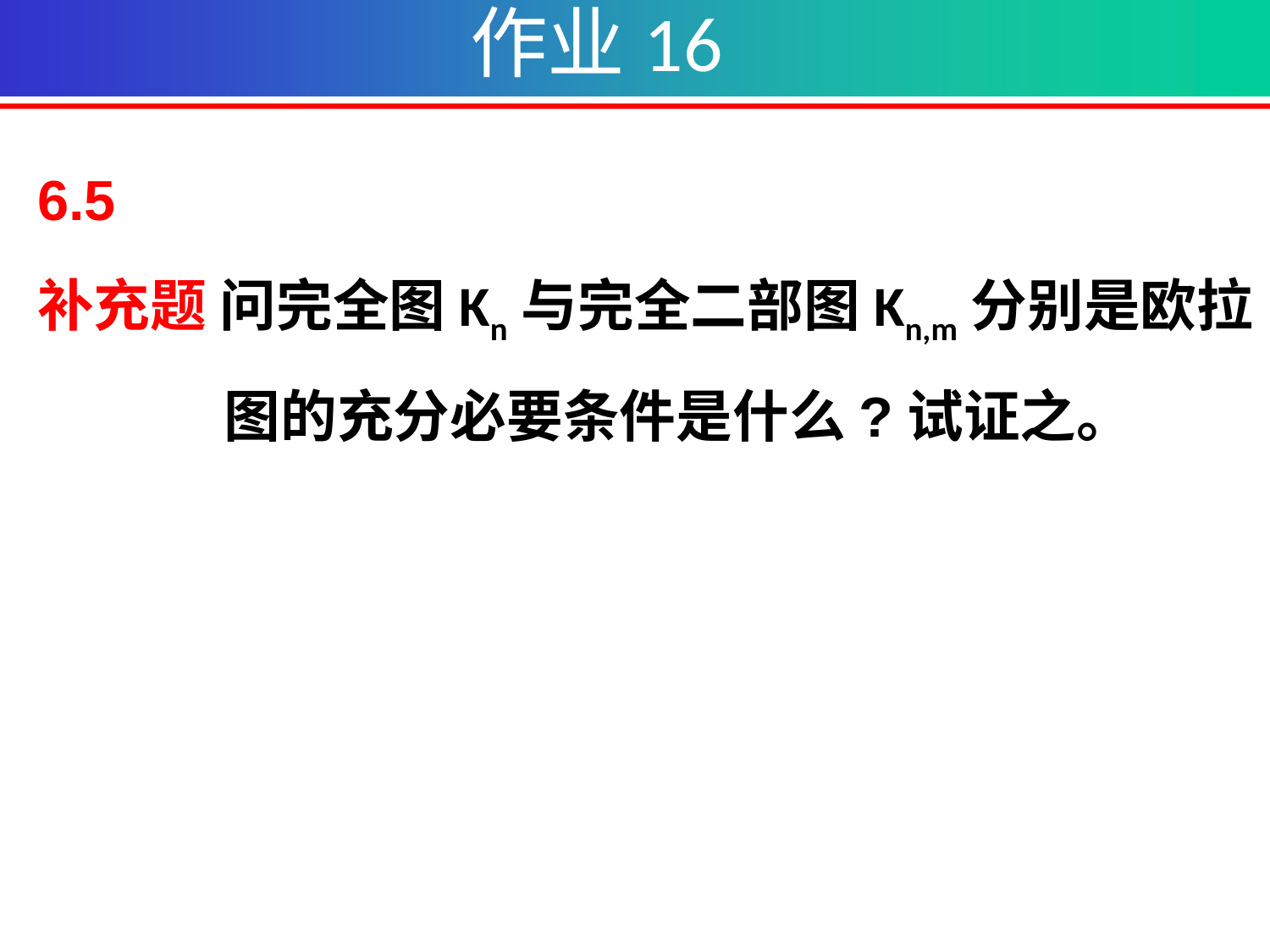

作业16
6.5
补充题 问完全图Kn与完全二部图Kn,m分别是欧拉图的充分必要条件是什么?试证之。